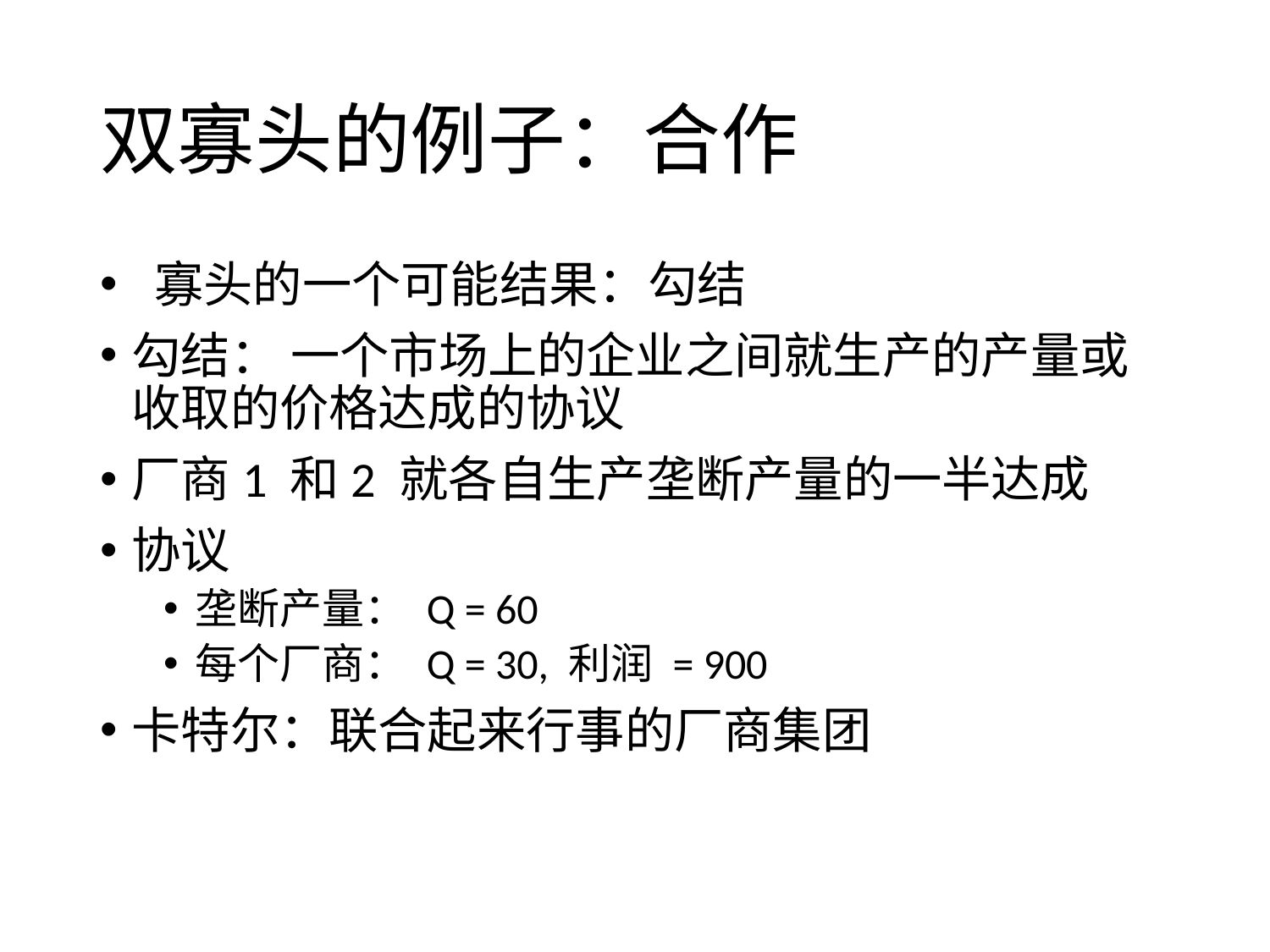

# 双寡头的例子：合作
 寡头的一个可能结果：勾结
勾结： 一个市场上的企业之间就生产的产量或收取的价格达成的协议
厂商1 和2 就各自生产垄断产量的一半达成
协议
垄断产量： Q = 60
每个厂商： Q = 30, 利润 = 900
卡特尔：联合起来行事的厂商集团